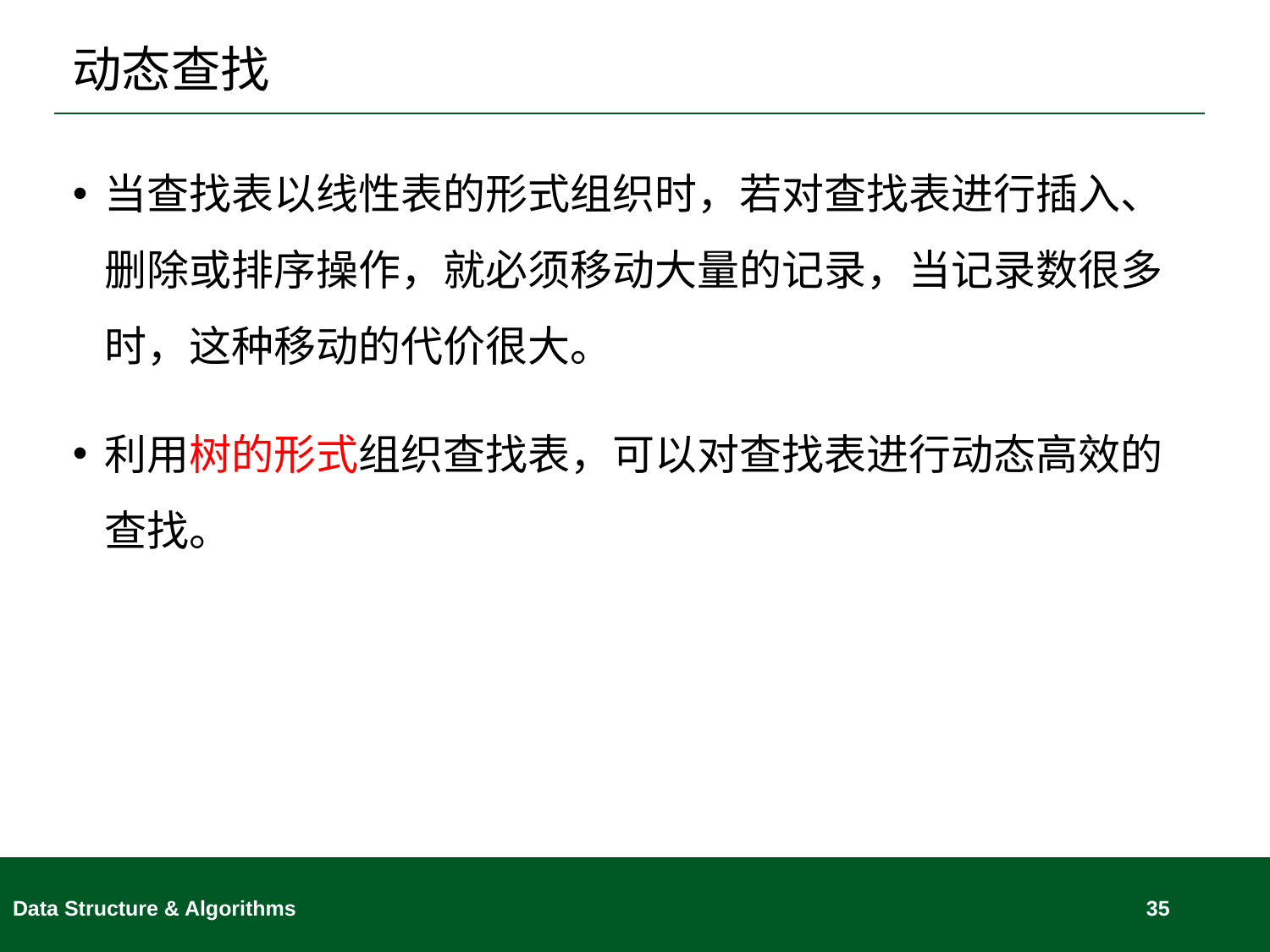

# 动态查找
当查找表以线性表的形式组织时，若对查找表进行插入、删除或排序操作，就必须移动大量的记录，当记录数很多时，这种移动的代价很大。
利用树的形式组织查找表，可以对查找表进行动态高效的查找。

Data Structure & Algorithms
35